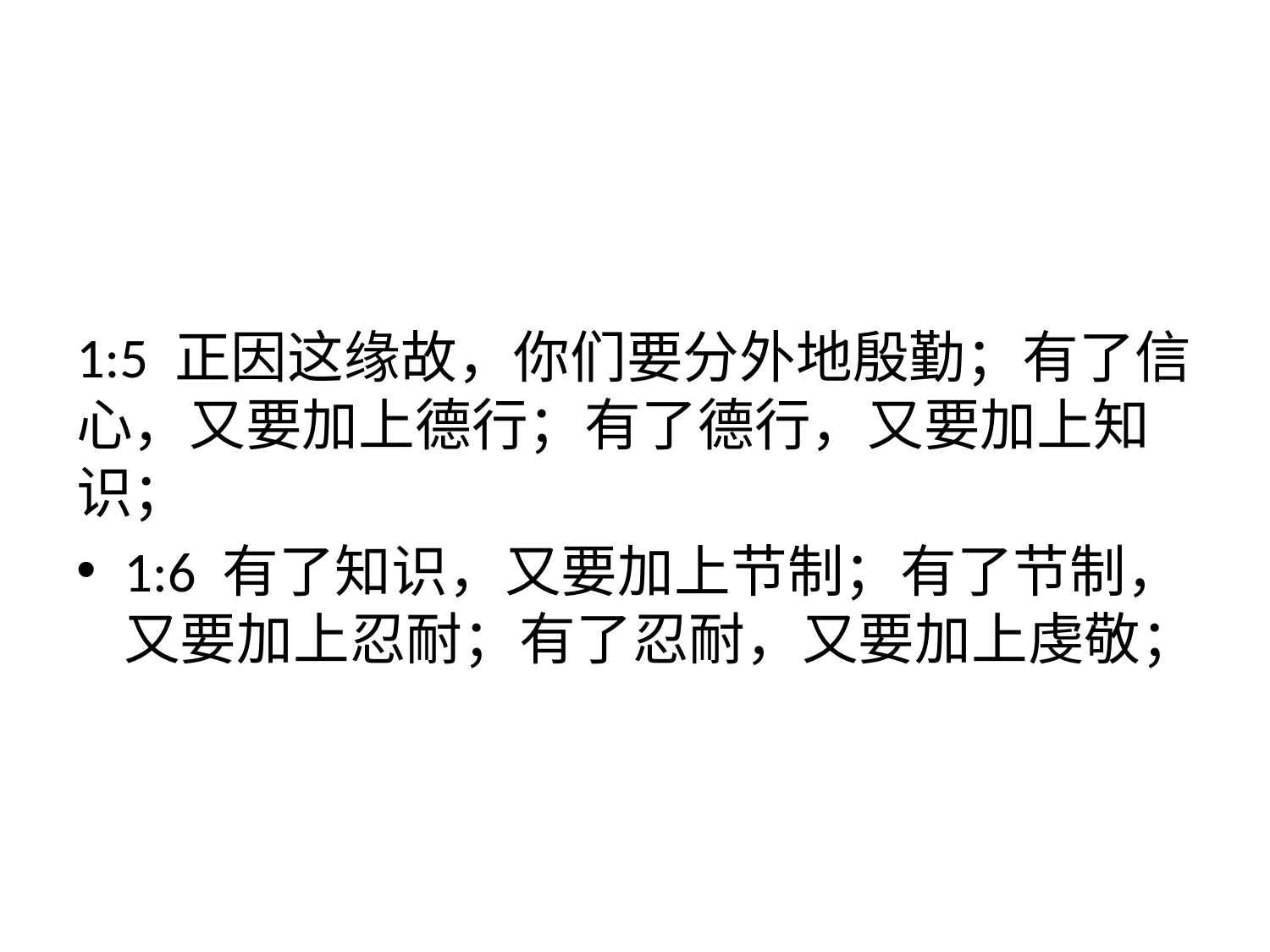

#

1:5 正因这缘故，你们要分外地殷勤；有了信心，又要加上德行；有了德行，又要加上知识；
1:6 有了知识，又要加上节制；有了节制，又要加上忍耐；有了忍耐，又要加上虔敬；